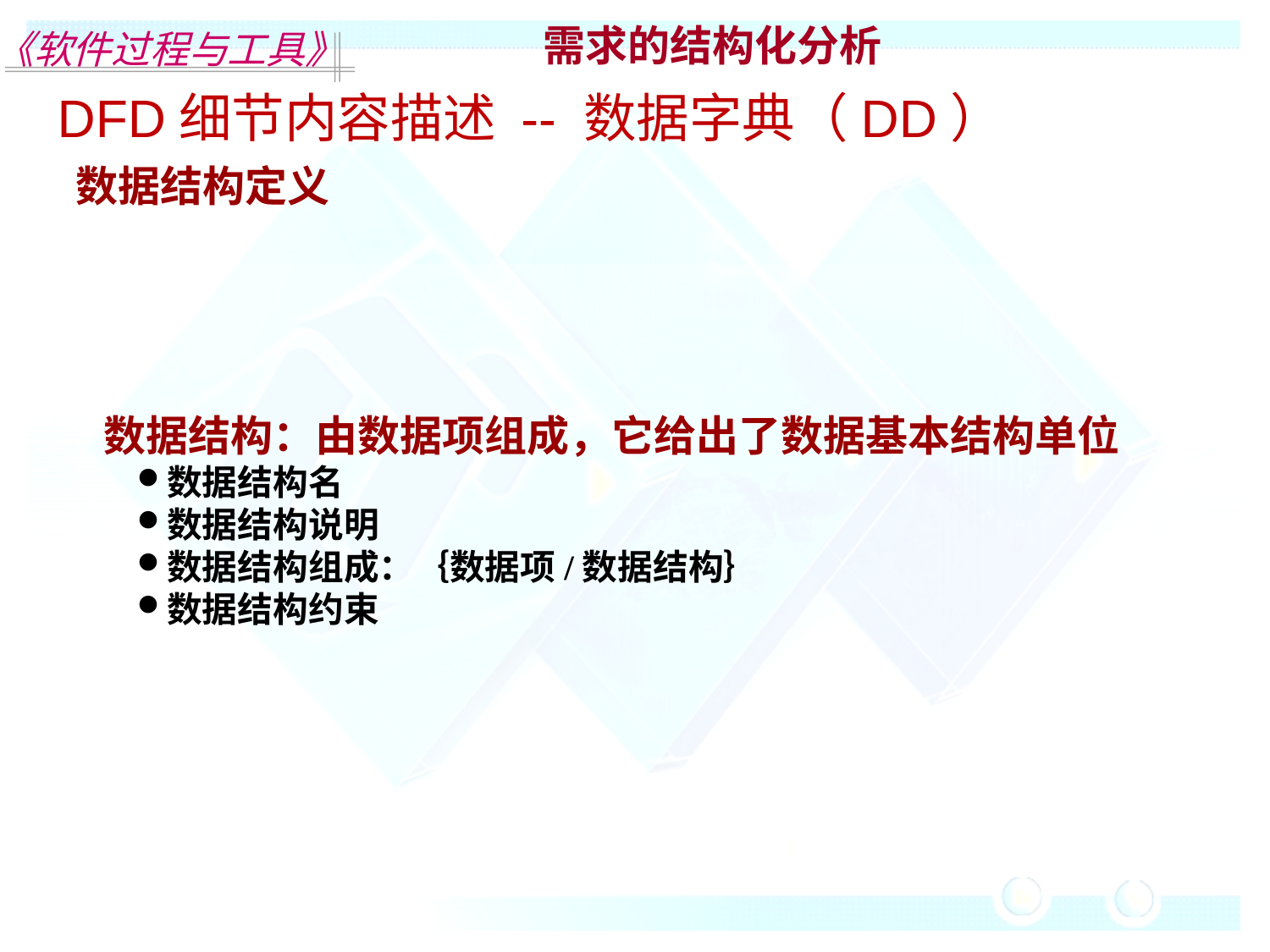

需求的结构化分析
DFD细节内容描述 -- 数据字典（DD）
数据结构定义
数据结构：由数据项组成，它给出了数据基本结构单位
数据结构名
数据结构说明
数据结构组成：｛数据项/数据结构｝
数据结构约束